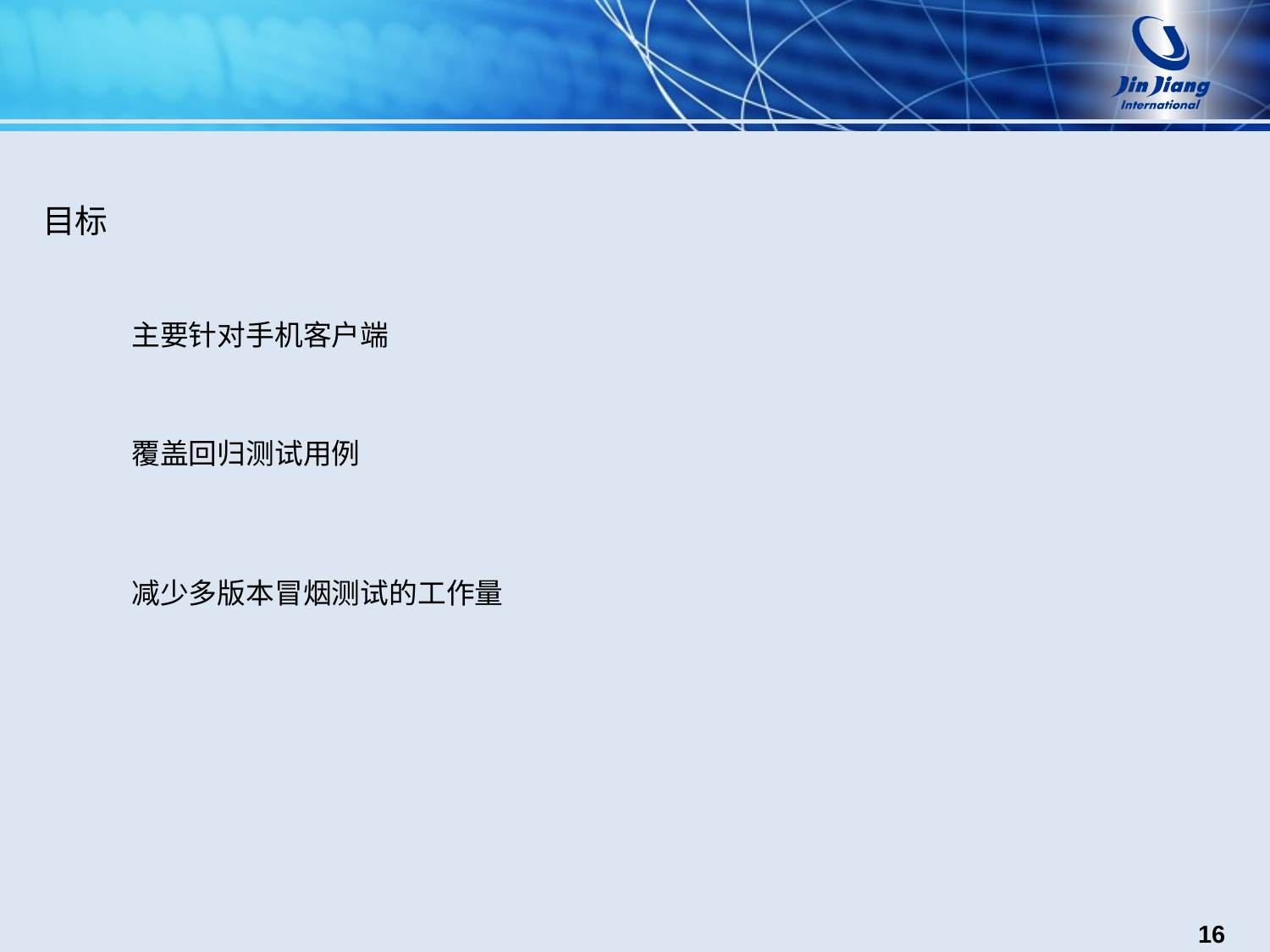

#
目标
主要针对手机客户端
覆盖回归测试用例
减少多版本冒烟测试的工作量
16